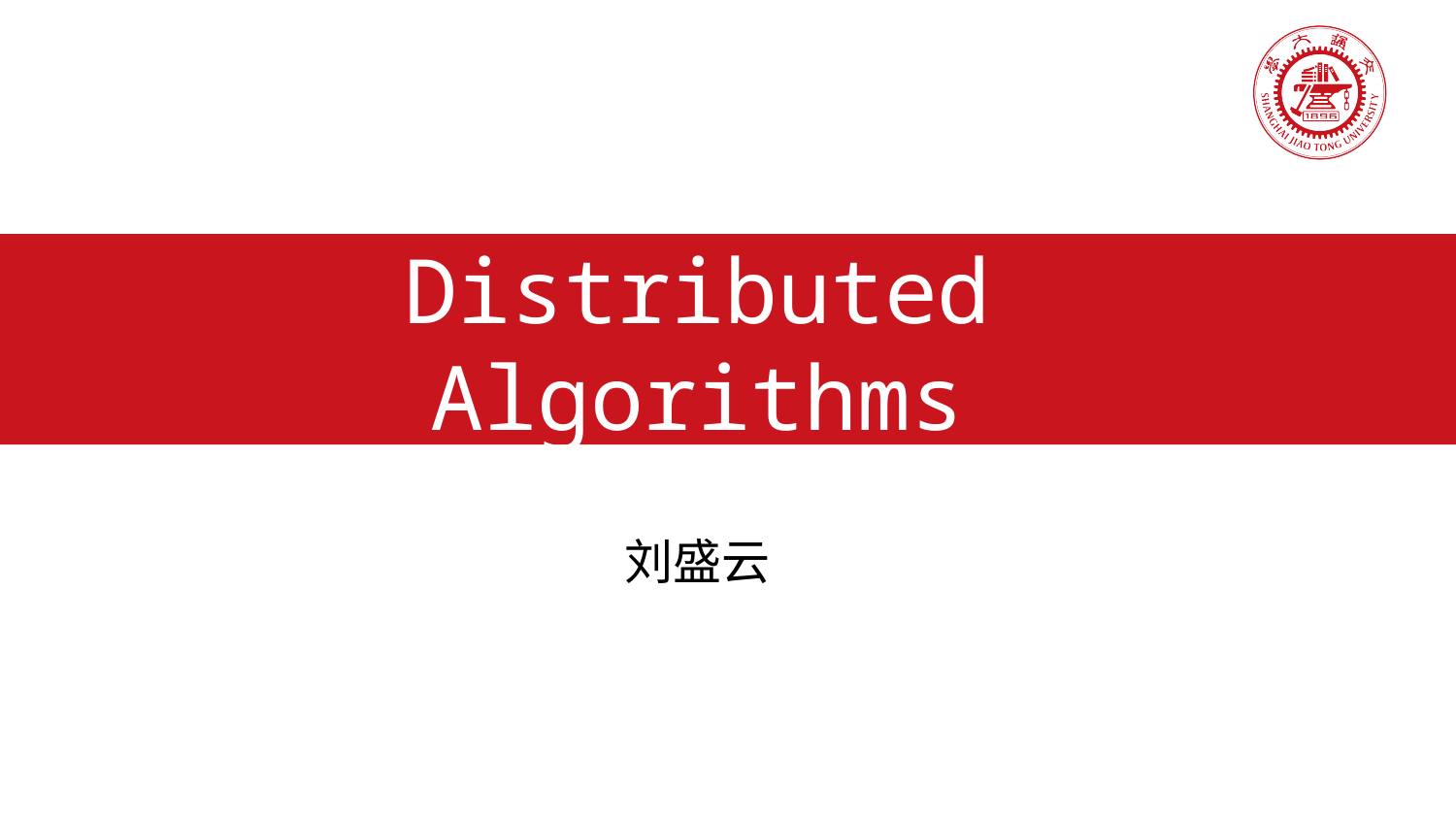

# Distributed Algorithms Broadcast communication – Part I
刘盛云